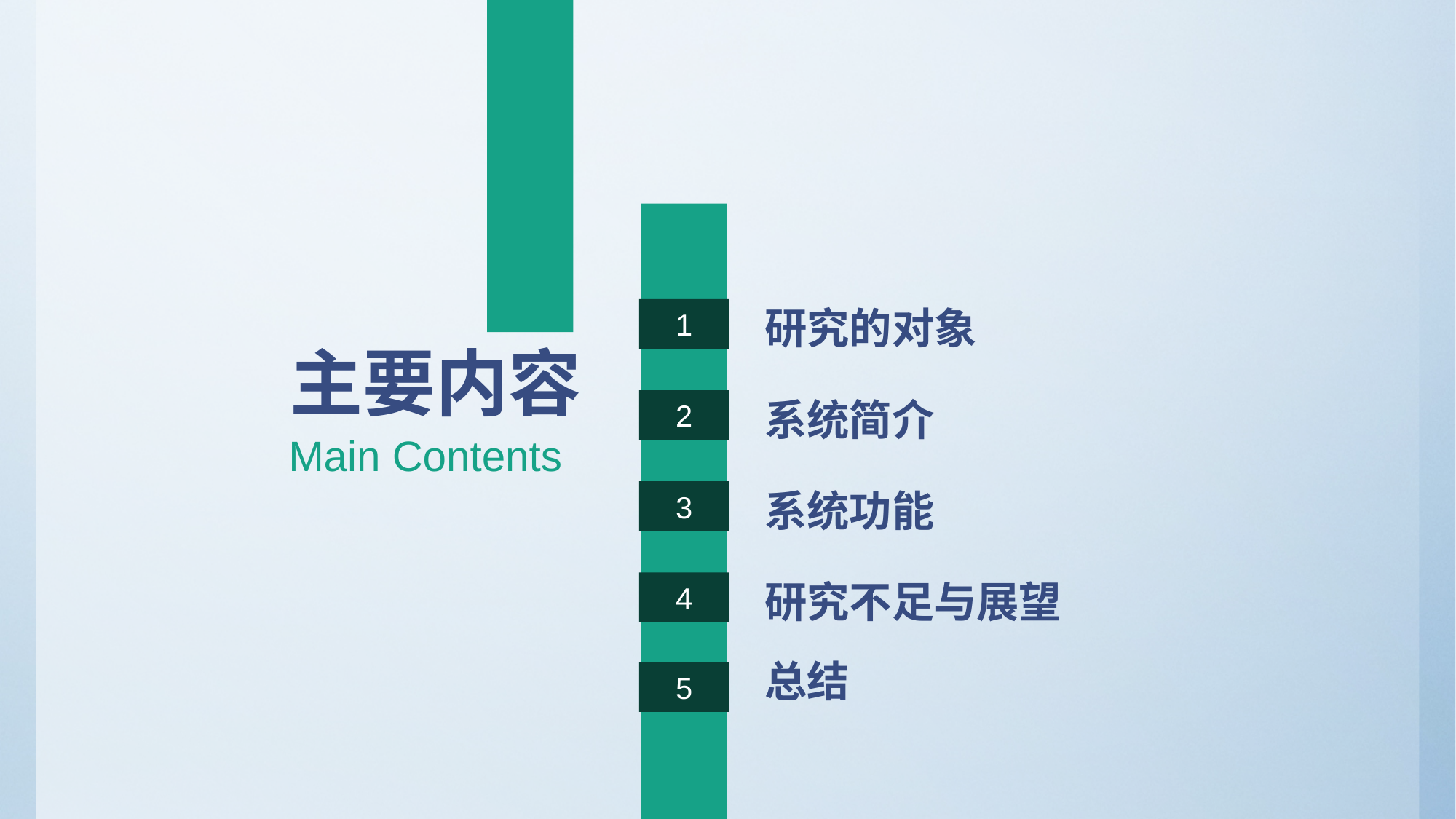

研究的对象
1
主要内容
系统简介
2
Main Contents
系统功能
3
研究不足与展望
4
总结
5